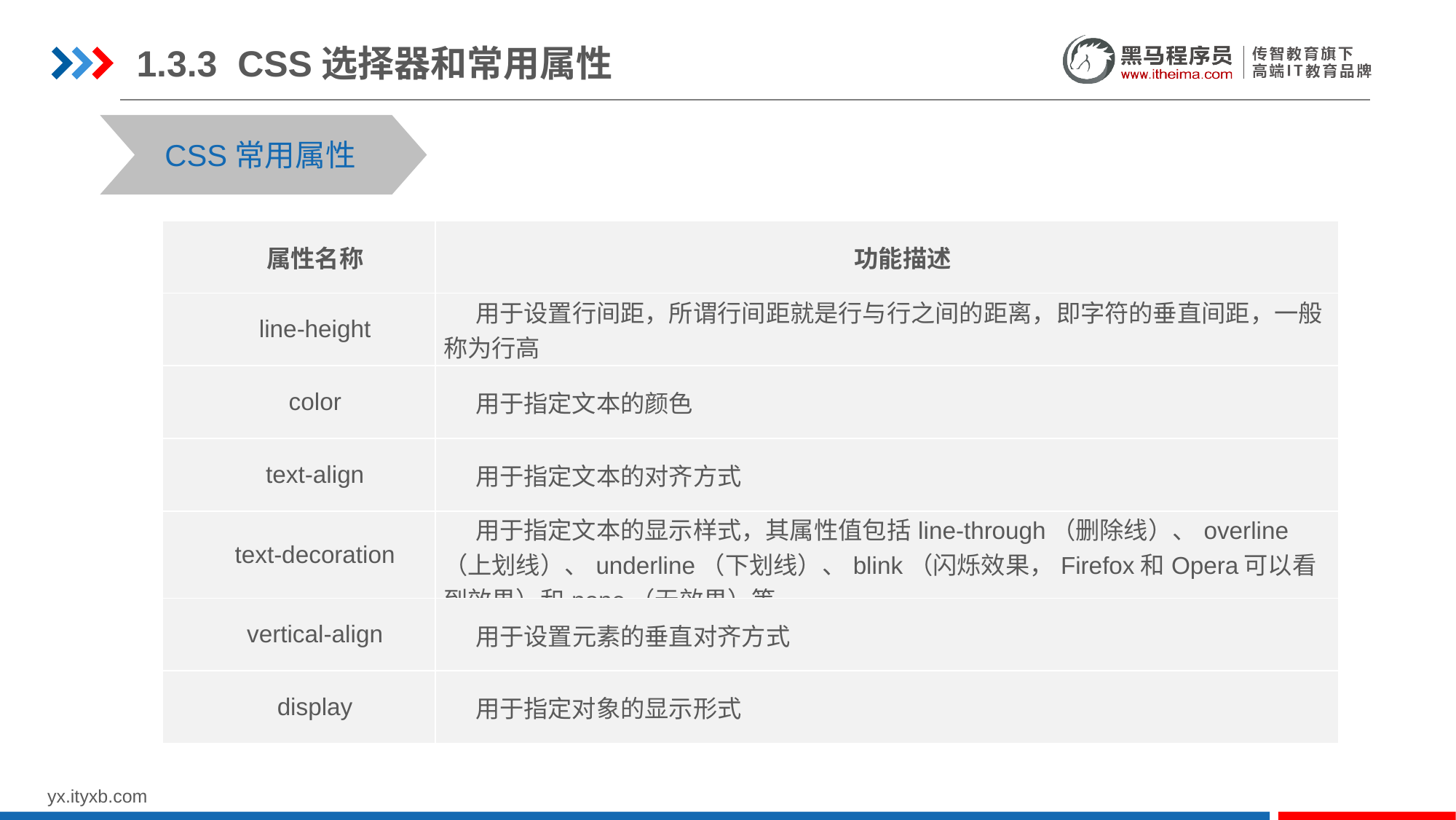

1.3.3  CSS选择器和常用属性

CSS常用属性
| 属性名称 | 功能描述 |
| --- | --- |
| line-height | 用于设置行间距，所谓行间距就是行与行之间的距离，即字符的垂直间距，一般称为行高 |
| color | 用于指定文本的颜色 |
| text-align | 用于指定文本的对齐方式 |
| text-decoration | 用于指定文本的显示样式，其属性值包括line-through（删除线）、overline（上划线）、underline（下划线）、blink（闪烁效果，Firefox和Opera可以看到效果）和none（无效果）等 |
| vertical-align | 用于设置元素的垂直对齐方式 |
| display | 用于指定对象的显示形式 |